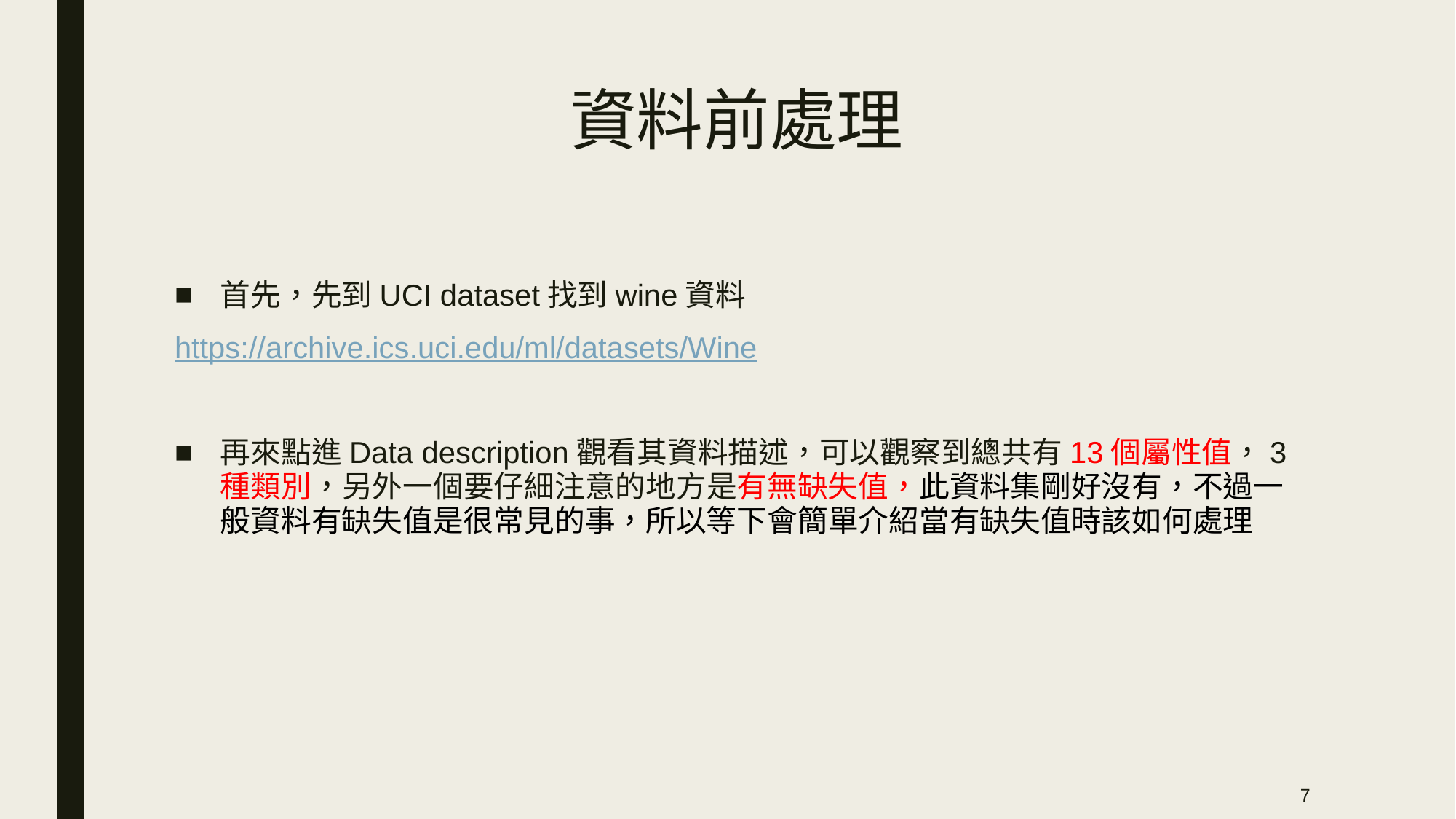

# 資料前處理
首先，先到UCI dataset找到wine資料
https://archive.ics.uci.edu/ml/datasets/Wine

再來點進Data description觀看其資料描述，可以觀察到總共有13個屬性值，3種類別，另外一個要仔細注意的地方是有無缺失值，此資料集剛好沒有，不過一般資料有缺失值是很常見的事，所以等下會簡單介紹當有缺失值時該如何處理

7